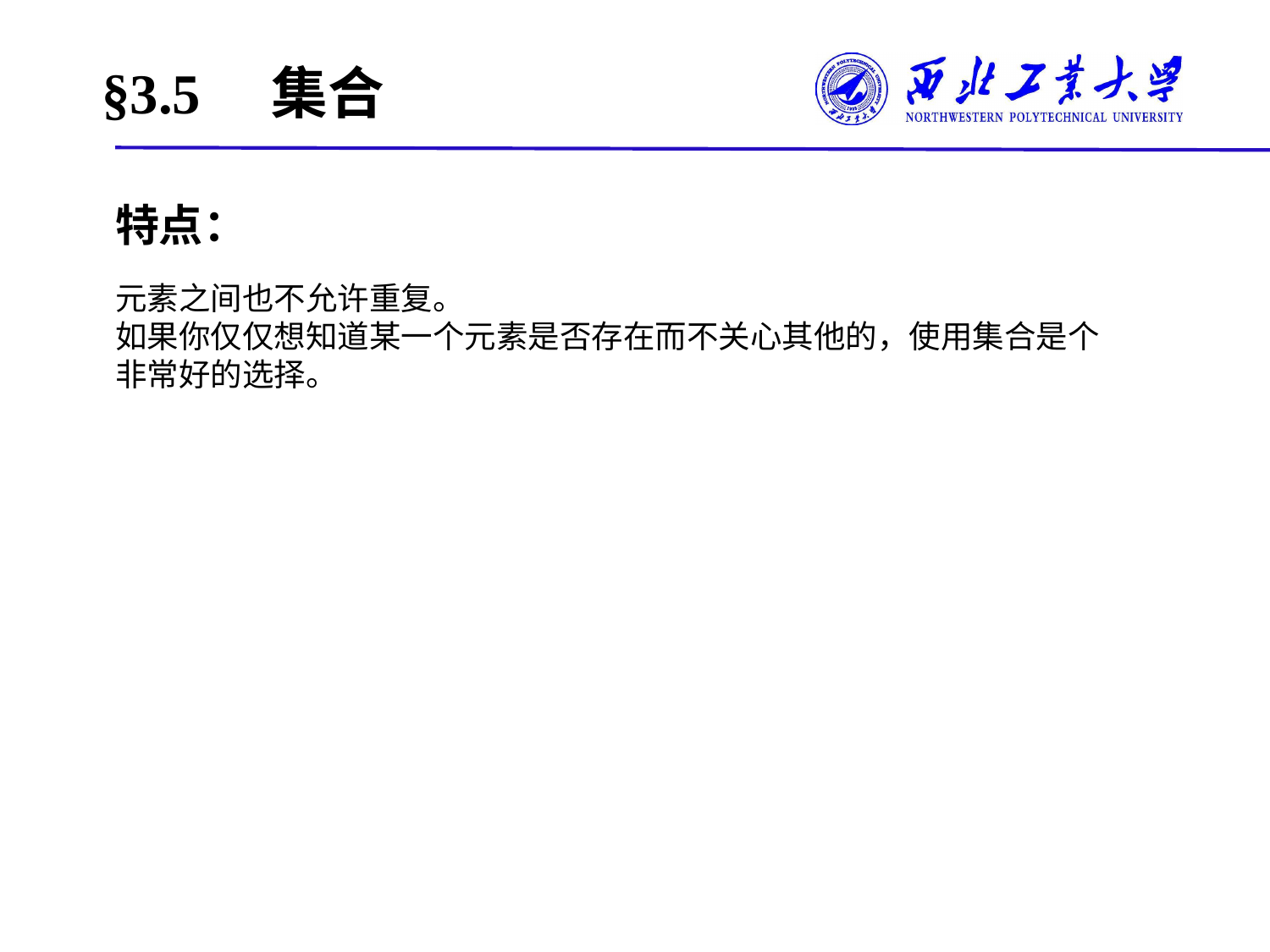

# §3.5　集合
特点：

元素之间也不允许重复。
如果你仅仅想知道某一个元素是否存在而不关心其他的，使用集合是个非常好的选择。